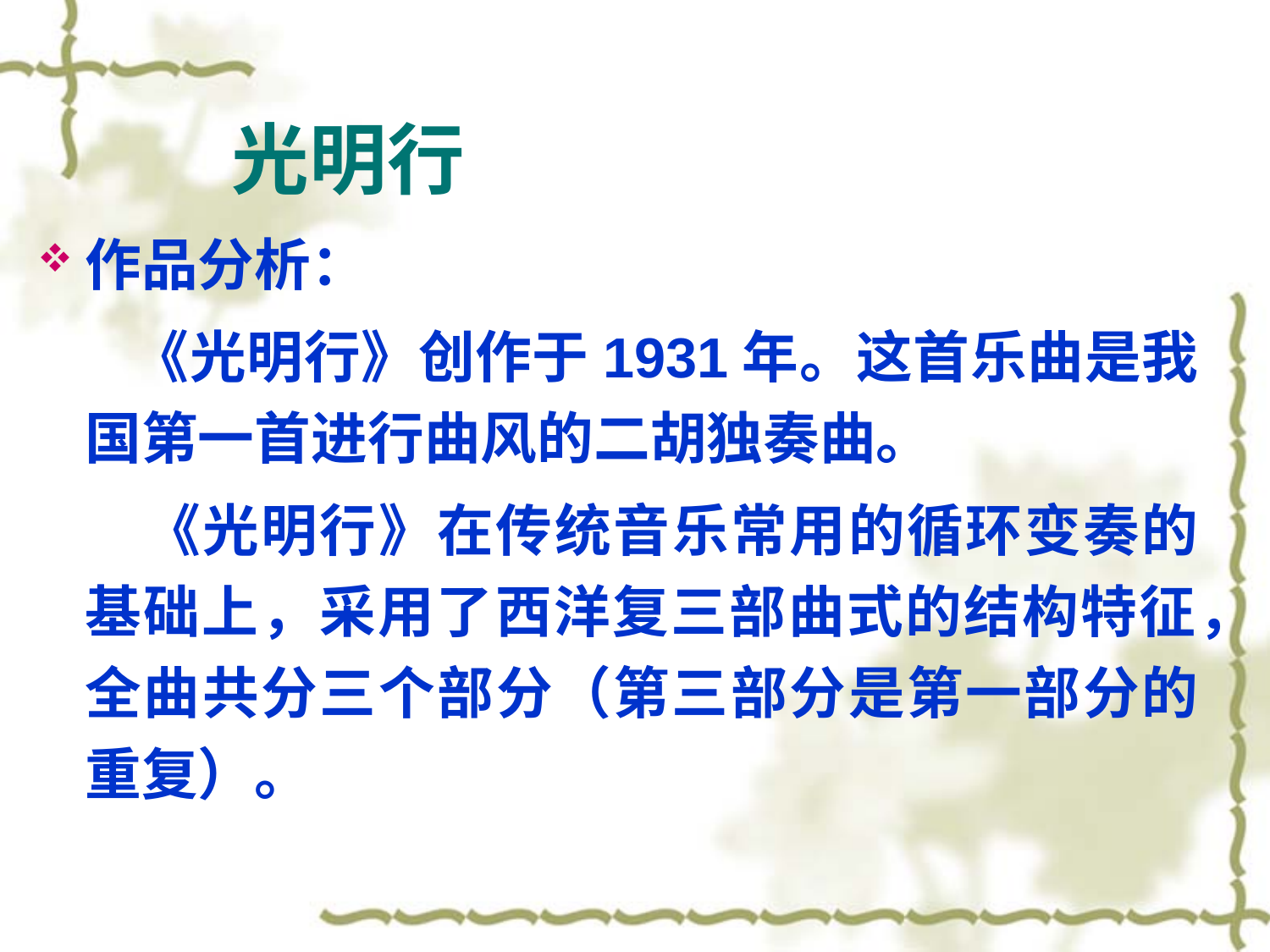

# 光明行
作品分析：
      《光明行》创作于1931年。这首乐曲是我国第一首进行曲风的二胡独奏曲。
      《光明行》在传统音乐常用的循环变奏的基础上，采用了西洋复三部曲式的结构特征，全曲共分三个部分（第三部分是第一部分的重复）。